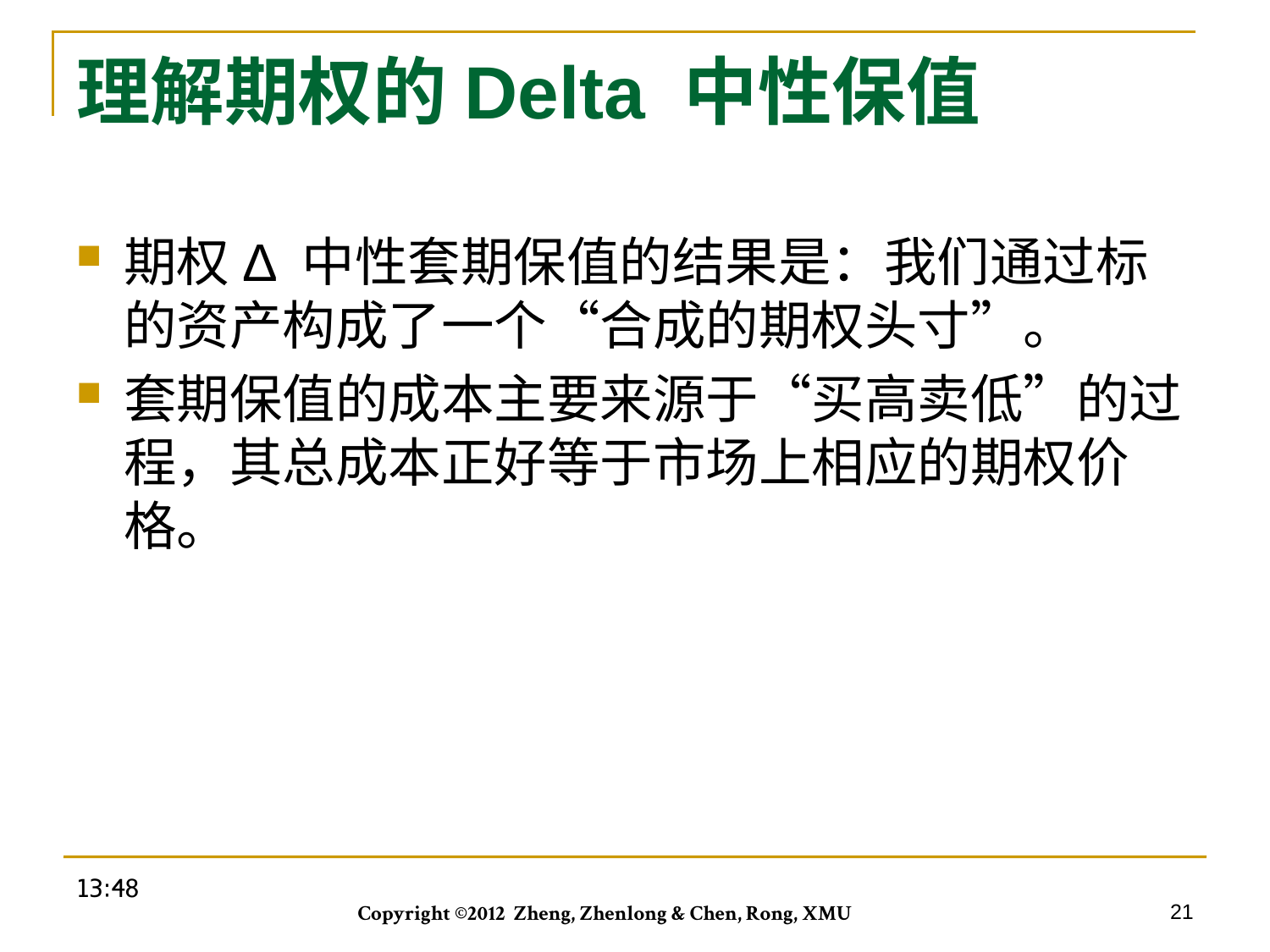

# 理解期权的Delta 中性保值
期权Δ 中性套期保值的结果是：我们通过标的资产构成了一个“合成的期权头寸”。
套期保值的成本主要来源于“买高卖低”的过程，其总成本正好等于市场上相应的期权价格。
13:48
21
Copyright ©2012  Zheng, Zhenlong & Chen, Rong, XMU